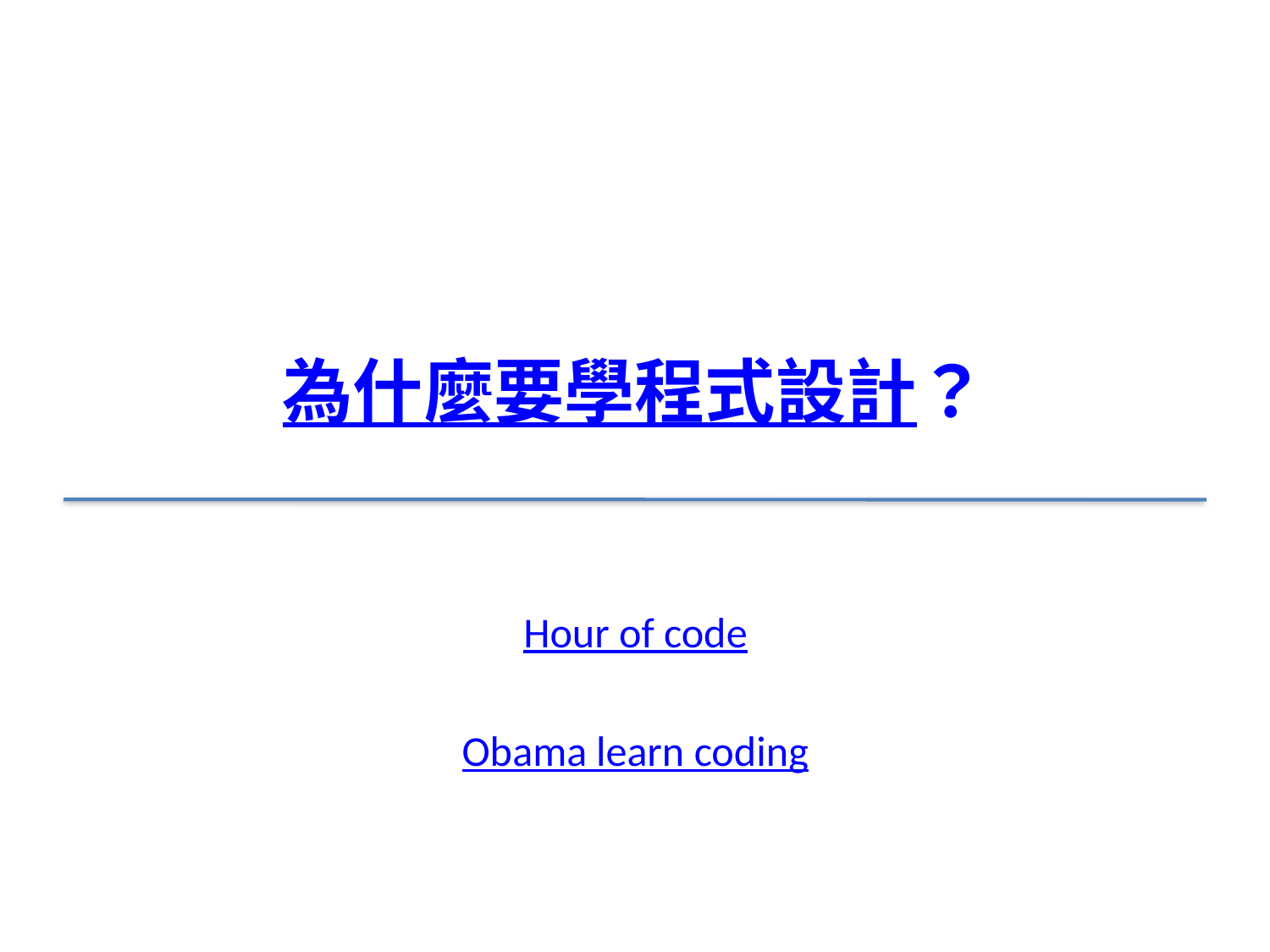

# 為什麼要學程式設計？

Hour of code

Obama learn coding